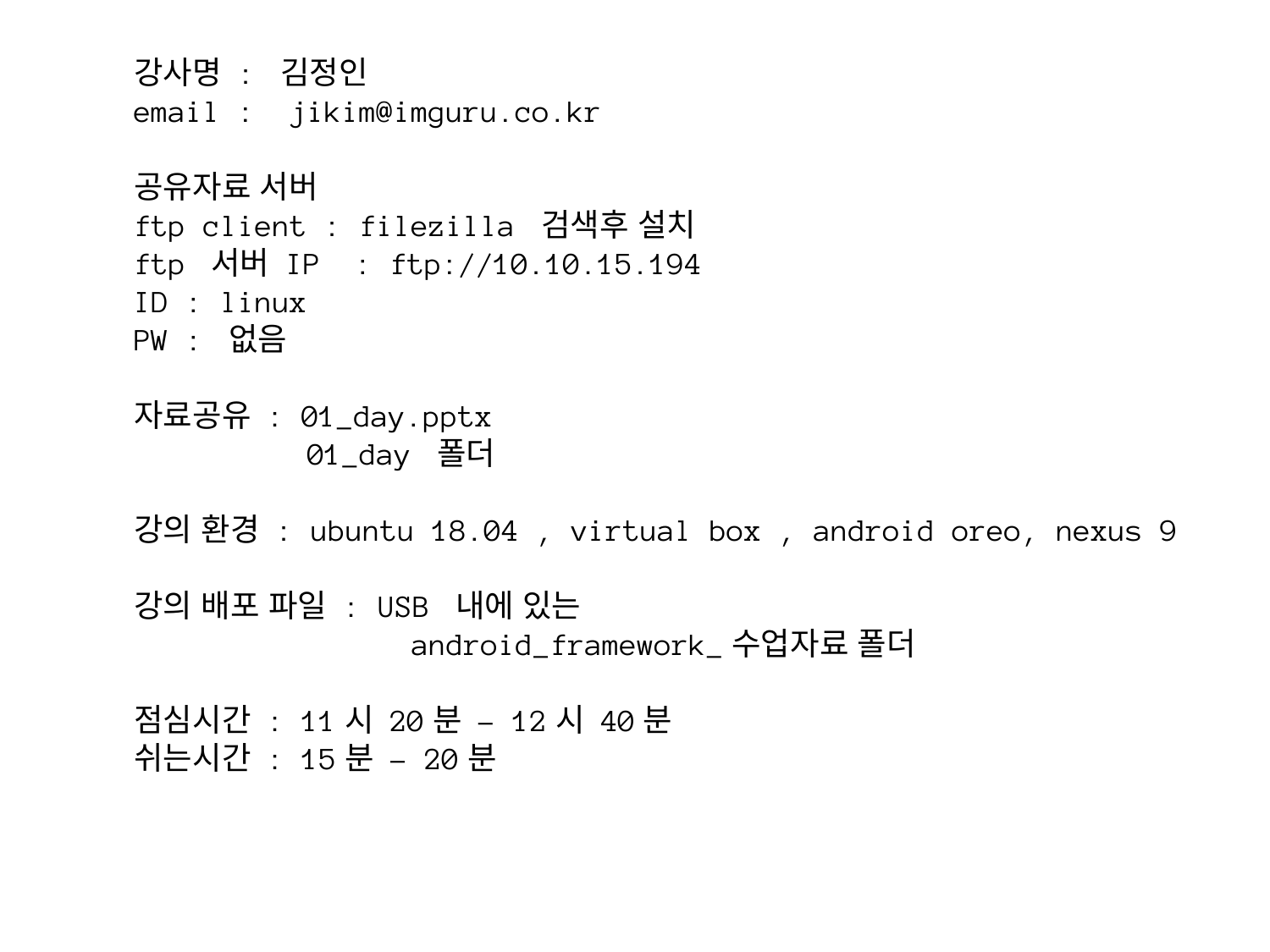

강사명 : 김정인
email :  jikim@imguru.co.kr

공유자료 서버
ftp client : filezilla 검색후 설치
ftp 서버 IP  : ftp://10.10.15.194
ID : linux
PW : 없음

자료공유 : 01_day.pptx
          01_day 폴더

강의 환경 : ubuntu 18.04 , virtual box , android oreo, nexus 9

강의 배포 파일 : USB 내에 있는
                android_framework_수업자료 폴더

점심시간 : 11시 20분 - 12시 40분
쉬는시간 : 15분 - 20분